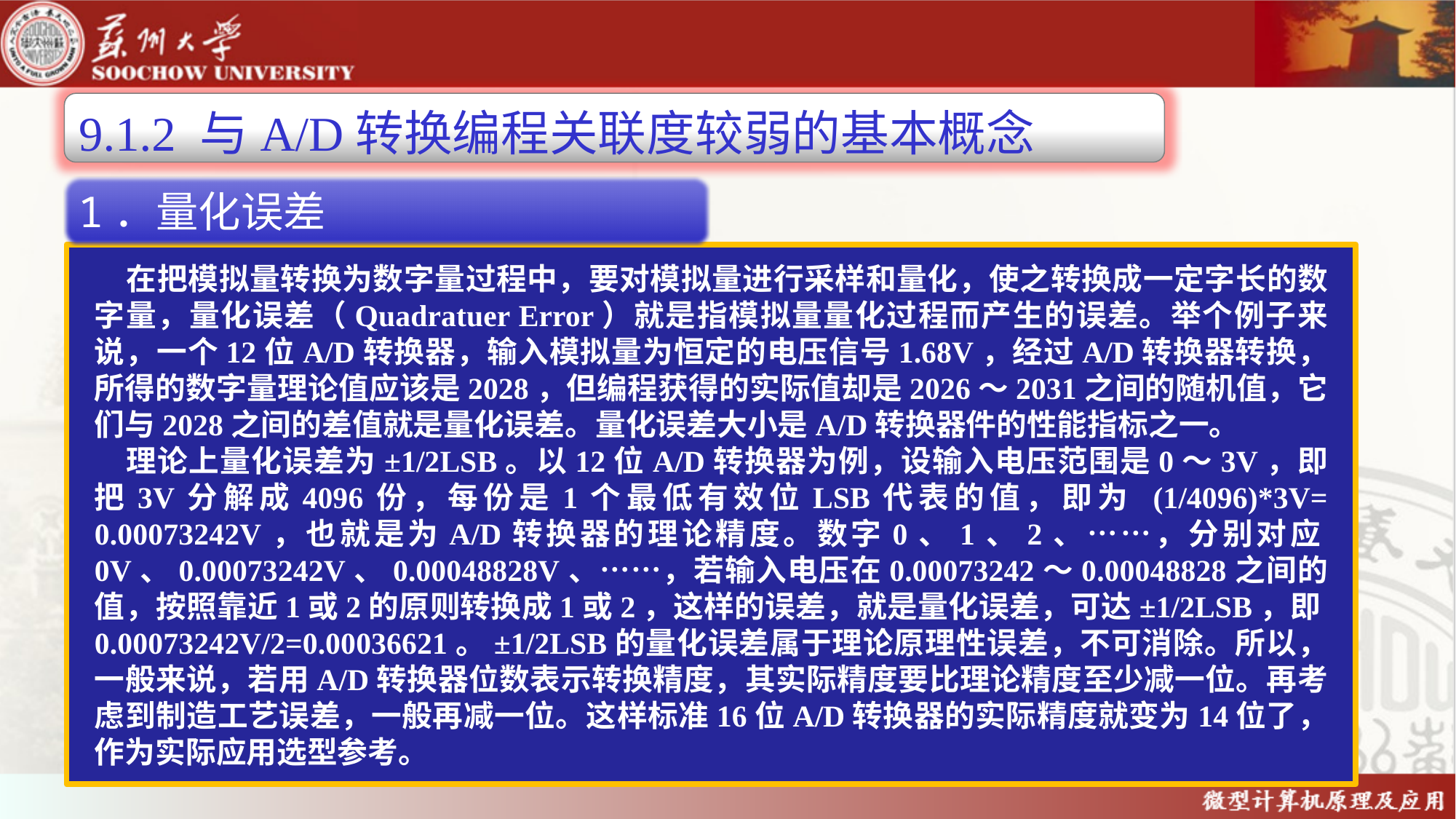

9.1.2 与A/D转换编程关联度较弱的基本概念
1．量化误差
在把模拟量转换为数字量过程中，要对模拟量进行采样和量化，使之转换成一定字长的数字量，量化误差（Quadratuer Error）就是指模拟量量化过程而产生的误差。举个例子来说，一个12位A/D转换器，输入模拟量为恒定的电压信号1.68V，经过A/D转换器转换，所得的数字量理论值应该是2028，但编程获得的实际值却是2026～2031之间的随机值，它们与2028之间的差值就是量化误差。量化误差大小是A/D转换器件的性能指标之一。
理论上量化误差为±1/2LSB。以12位A/D转换器为例，设输入电压范围是0～3V，即把3V分解成4096份，每份是1个最低有效位LSB代表的值，即为 (1/4096)*3V= 0.00073242V，也就是为A/D转换器的理论精度。数字0、1、2、……，分别对应0V、0.00073242V、0.00048828V、……，若输入电压在0.00073242～0.00048828之间的值，按照靠近1或2的原则转换成1或2，这样的误差，就是量化误差，可达±1/2LSB，即0.00073242V/2=0.00036621。±1/2LSB的量化误差属于理论原理性误差，不可消除。所以，一般来说，若用A/D转换器位数表示转换精度，其实际精度要比理论精度至少减一位。再考虑到制造工艺误差，一般再减一位。这样标准16位A/D转换器的实际精度就变为14位了，作为实际应用选型参考。